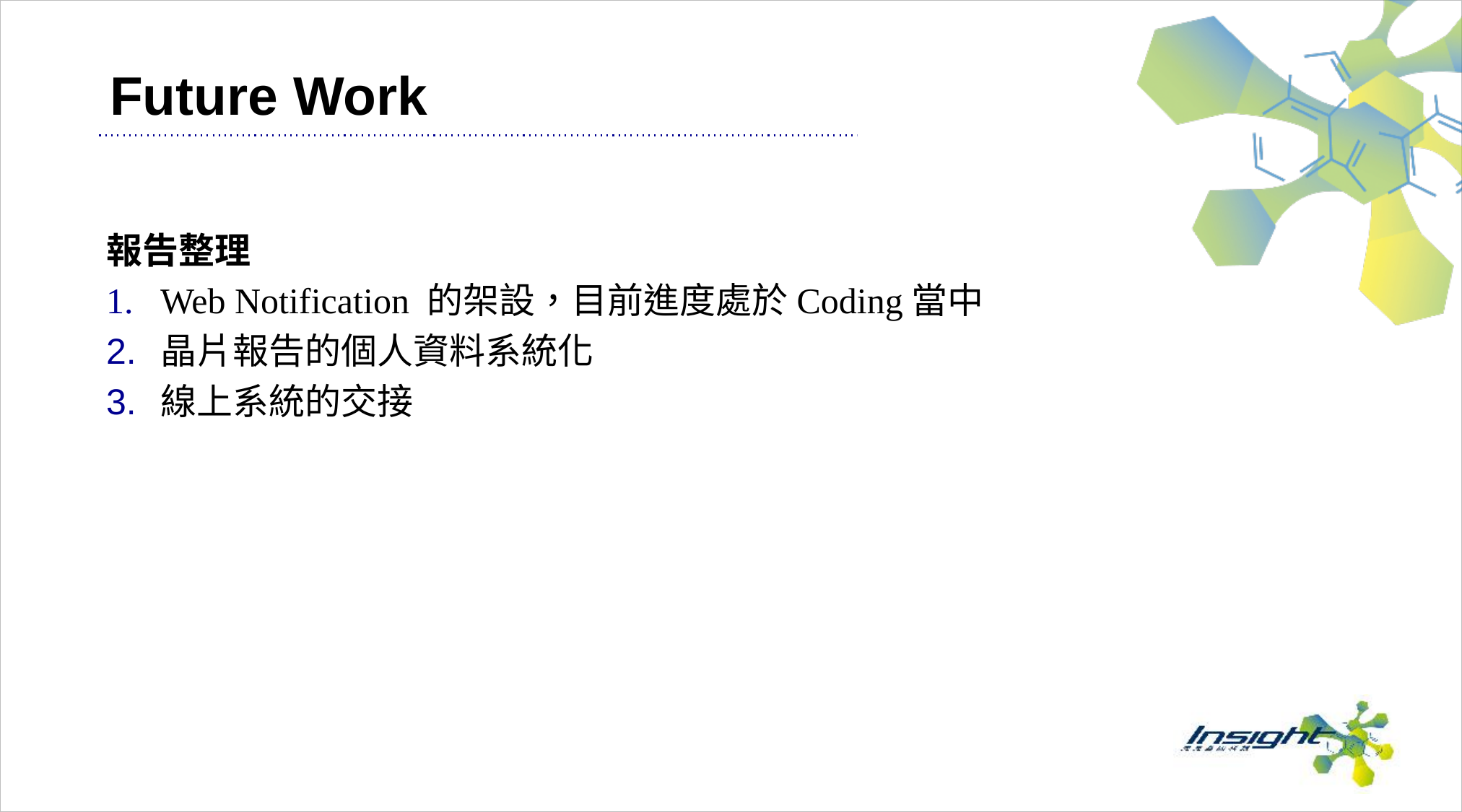

# Future Work

報告整理
Web Notification 的架設，目前進度處於Coding當中
晶片報告的個人資料系統化
線上系統的交接